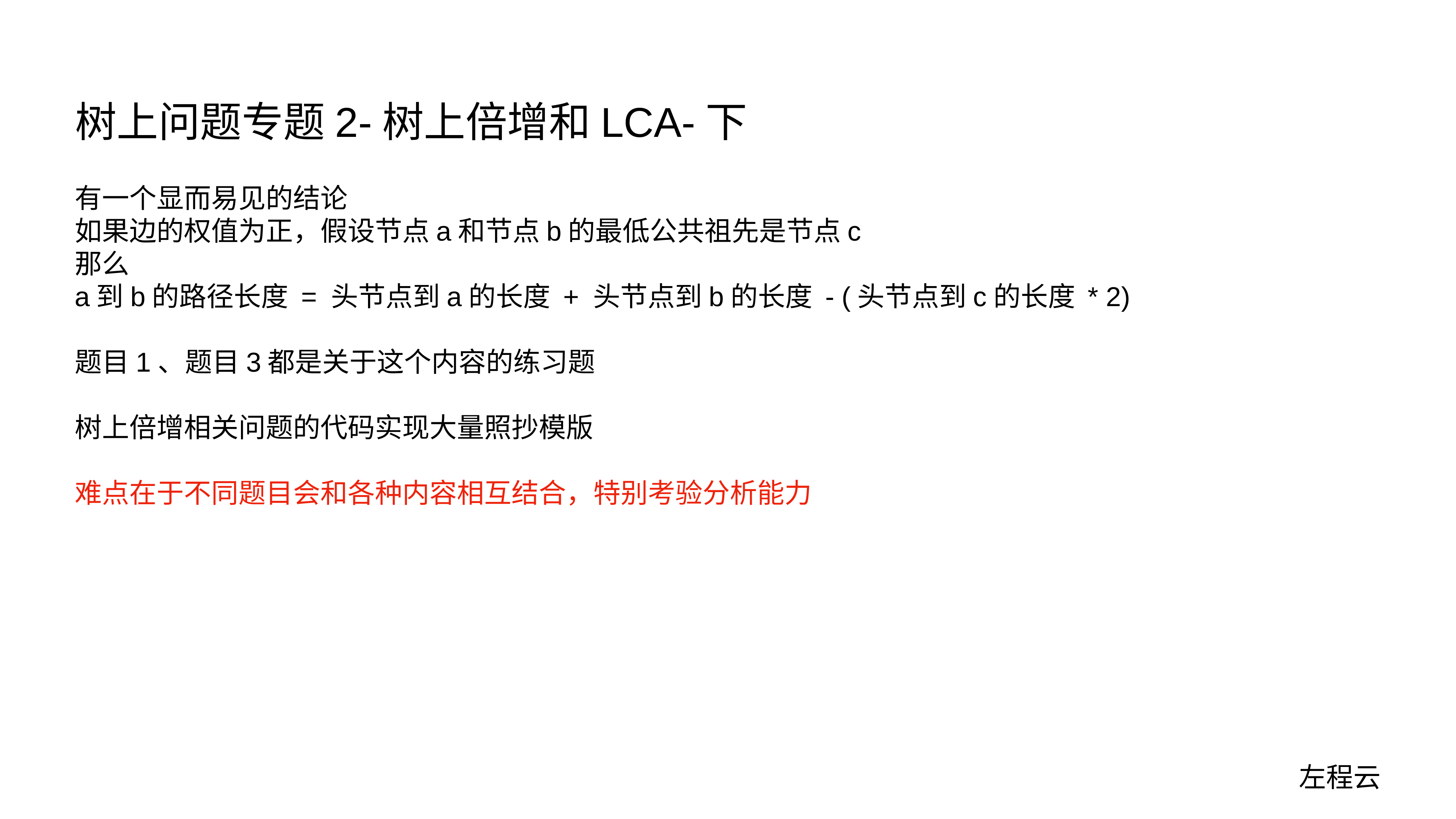

# 树上问题专题2-树上倍增和LCA-下
有一个显而易见的结论
如果边的权值为正，假设节点a和节点b的最低公共祖先是节点c
那么
a到b的路径长度 = 头节点到a的长度 + 头节点到b的长度 - (头节点到c的长度 * 2)

题目1、题目3都是关于这个内容的练习题

树上倍增相关问题的代码实现大量照抄模版

难点在于不同题目会和各种内容相互结合，特别考验分析能力
左程云